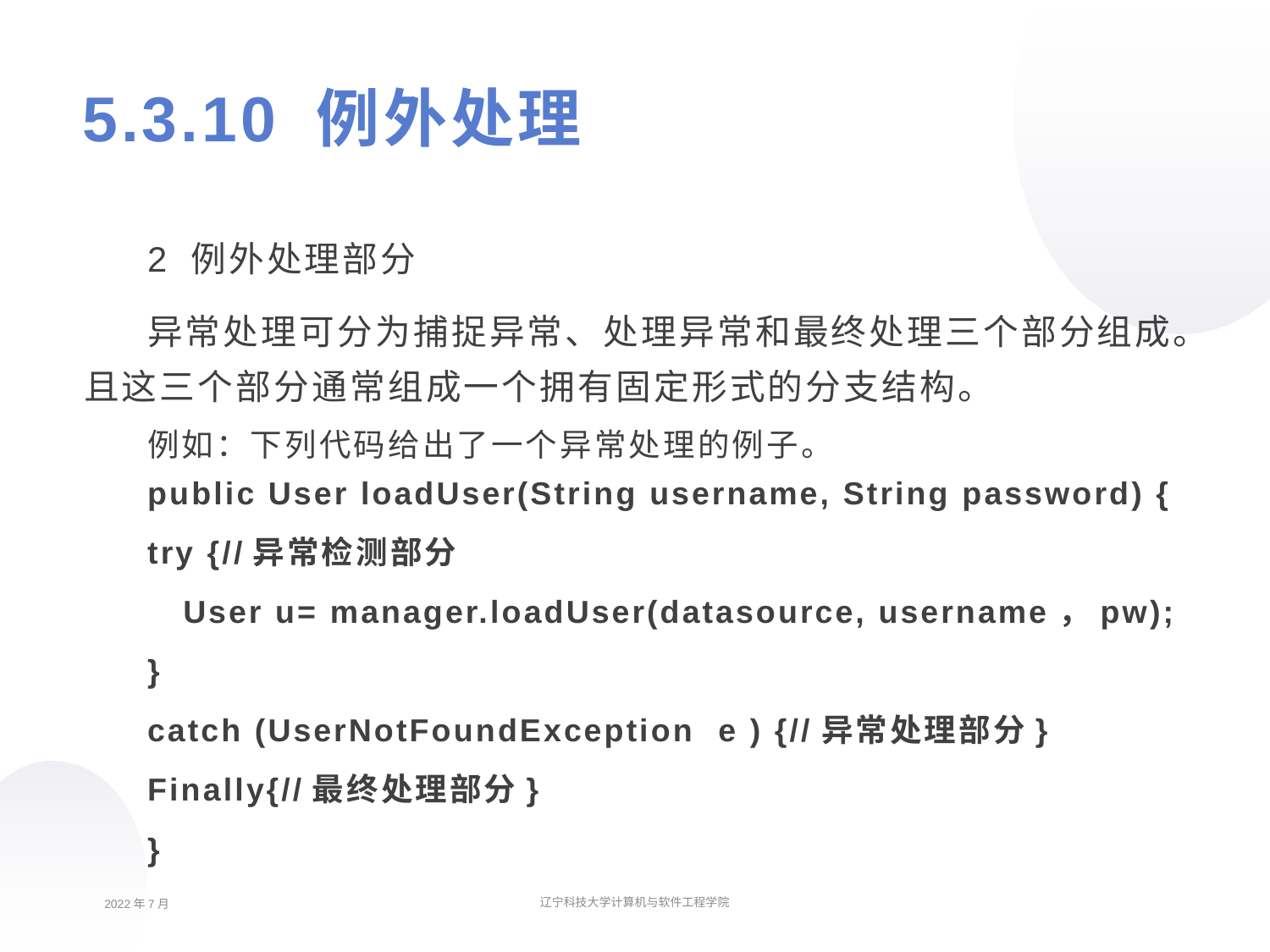

# 5.3.10 例外处理
2 例外处理部分
异常处理可分为捕捉异常、处理异常和最终处理三个部分组成。且这三个部分通常组成一个拥有固定形式的分支结构。
例如：下列代码给出了一个异常处理的例子。
public User loadUser(String username, String password) {
try {//异常检测部分
User u= manager.loadUser(datasource, username，pw);
}
catch (UserNotFoundException  e ) {//异常处理部分}
Finally{//最终处理部分}
}

2022年7月
辽宁科技大学计算机与软件工程学院
125